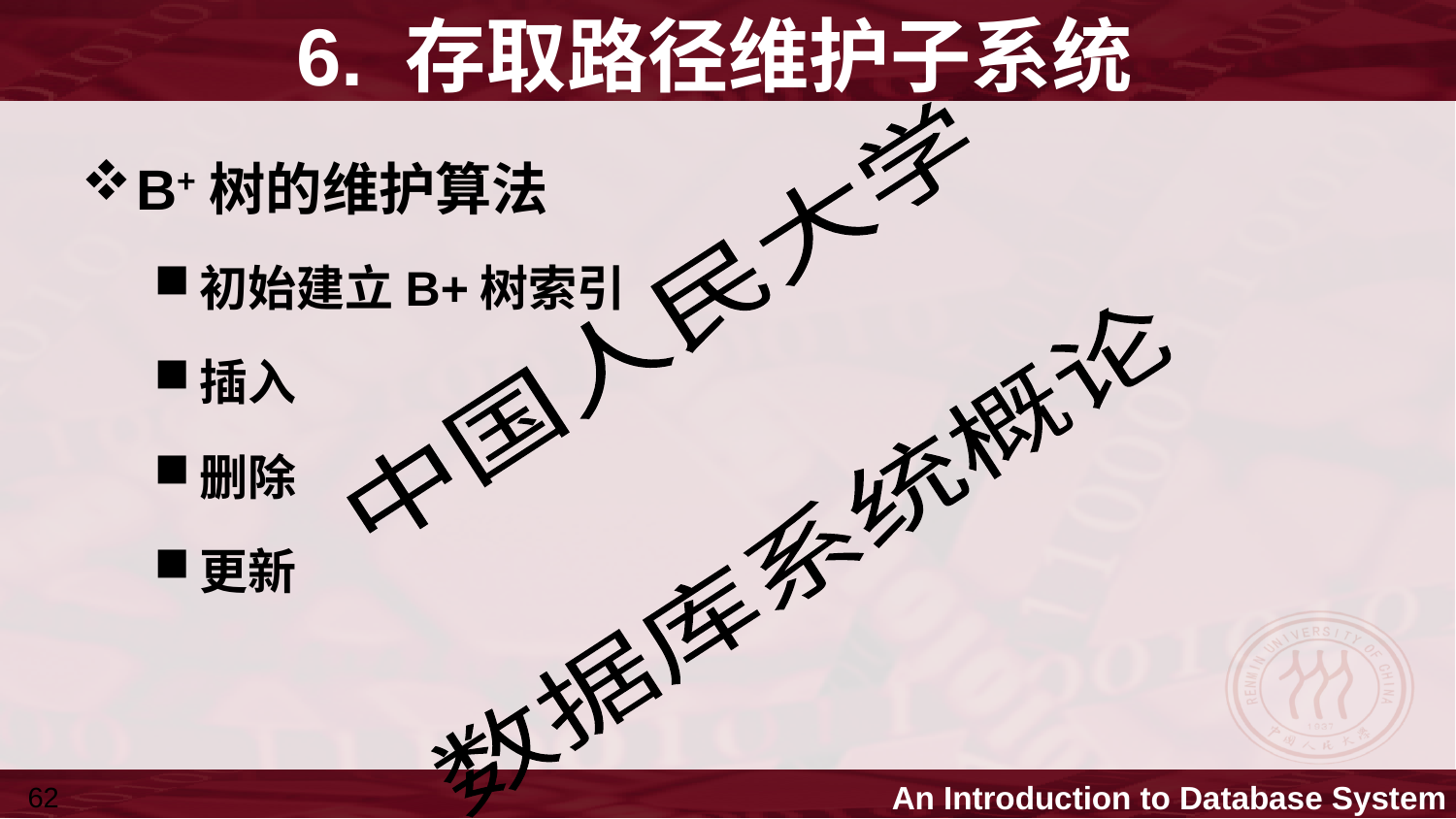

# 6. 存取路径维护子系统
B+树的维护算法
初始建立B+树索引
插入
删除
更新
62